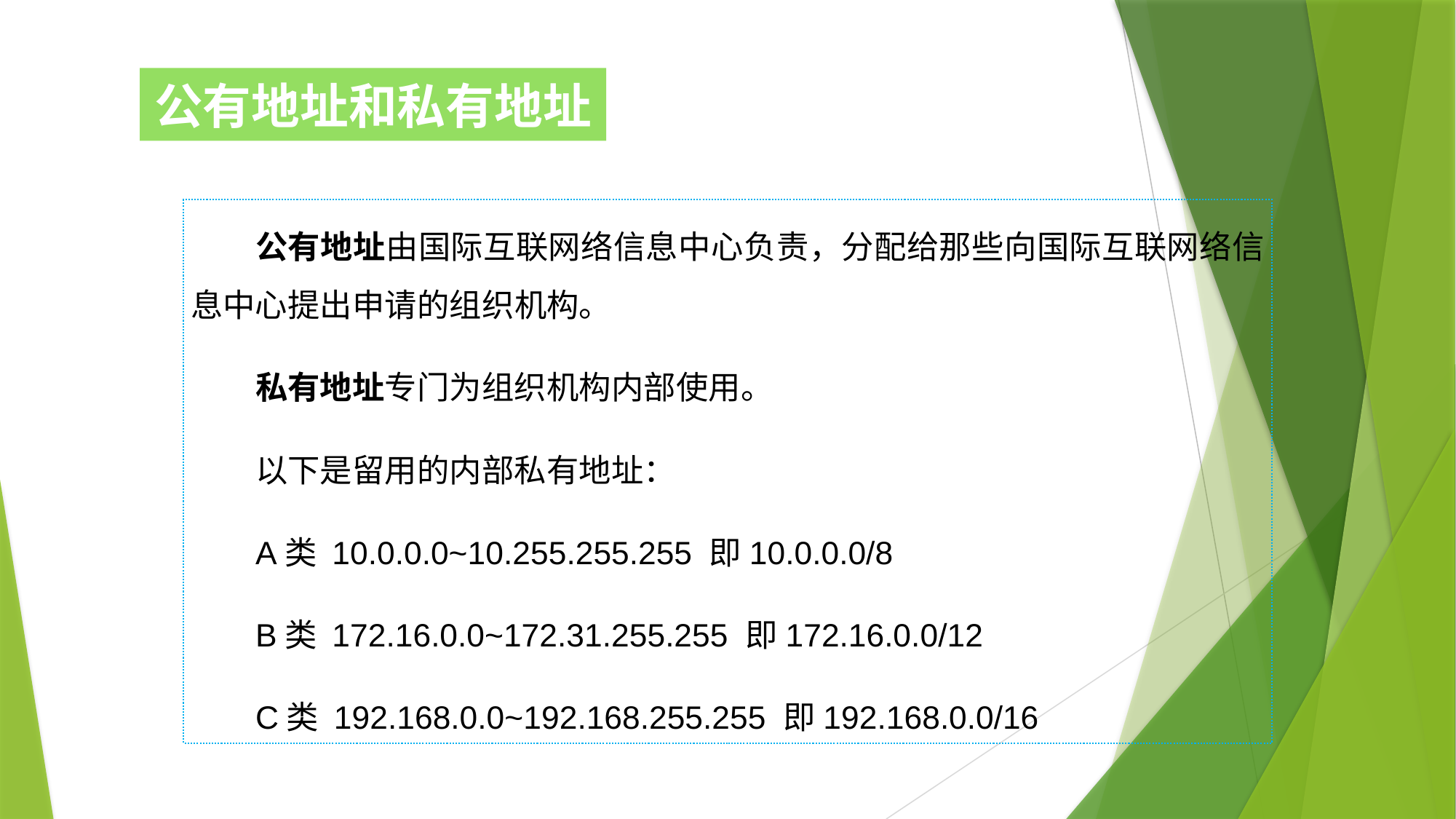

公有地址和私有地址
公有地址由国际互联网络信息中心负责，分配给那些向国际互联网络信息中心提出申请的组织机构。
私有地址专门为组织机构内部使用。
以下是留用的内部私有地址：
A类 10.0.0.0~10.255.255.255 即10.0.0.0/8
B类 172.16.0.0~172.31.255.255 即172.16.0.0/12
C类 192.168.0.0~192.168.255.255 即192.168.0.0/16